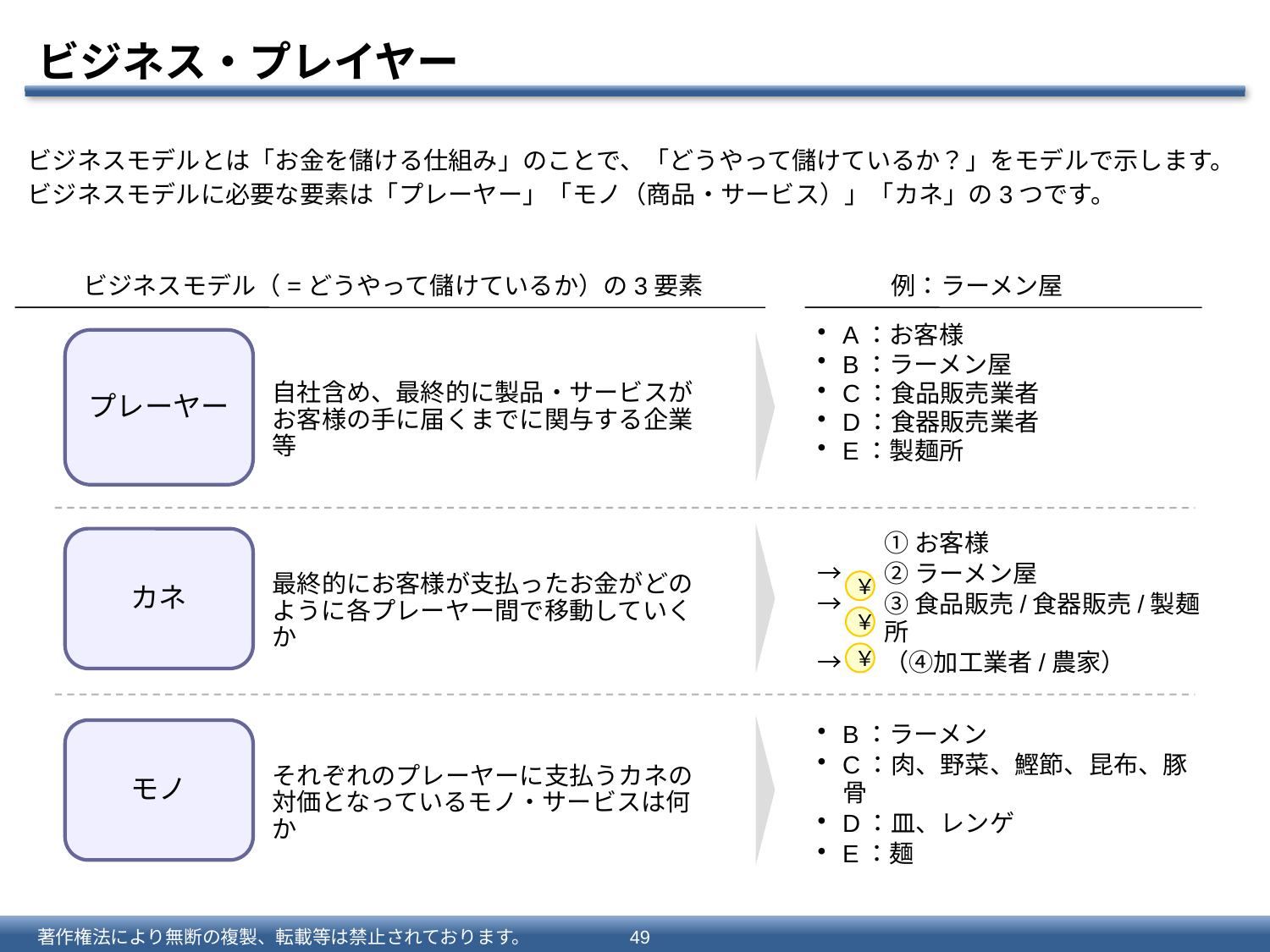

# ビジネス・プレイヤー
ビジネスモデルとは「お金を儲ける仕組み」のことで、「どうやって儲けているか？」をモデルで示します。
ビジネスモデルに必要な要素は「プレーヤー」「モノ（商品・サービス）」「カネ」の3つです。
ビジネスモデル（=どうやって儲けているか）の3要素

例：ラーメン屋

A：お客様
B：ラーメン屋
C：食品販売業者
D：食器販売業者
E：製麺所
プレーヤー
自社含め、最終的に製品・サービスがお客様の手に届くまでに関与する企業等

	①お客様
→	②ラーメン屋
→	③食品販売/食器販売/製麺所
→	（④加工業者/農家）
カネ
最終的にお客様が支払ったお金がどのように各プレーヤー間で移動していくか
￥

￥
￥

B：ラーメン
C：肉、野菜、鰹節、昆布、豚骨
D：皿、レンゲ
E：麺
モノ
それぞれのプレーヤーに支払うカネの対価となっているモノ・サービスは何か